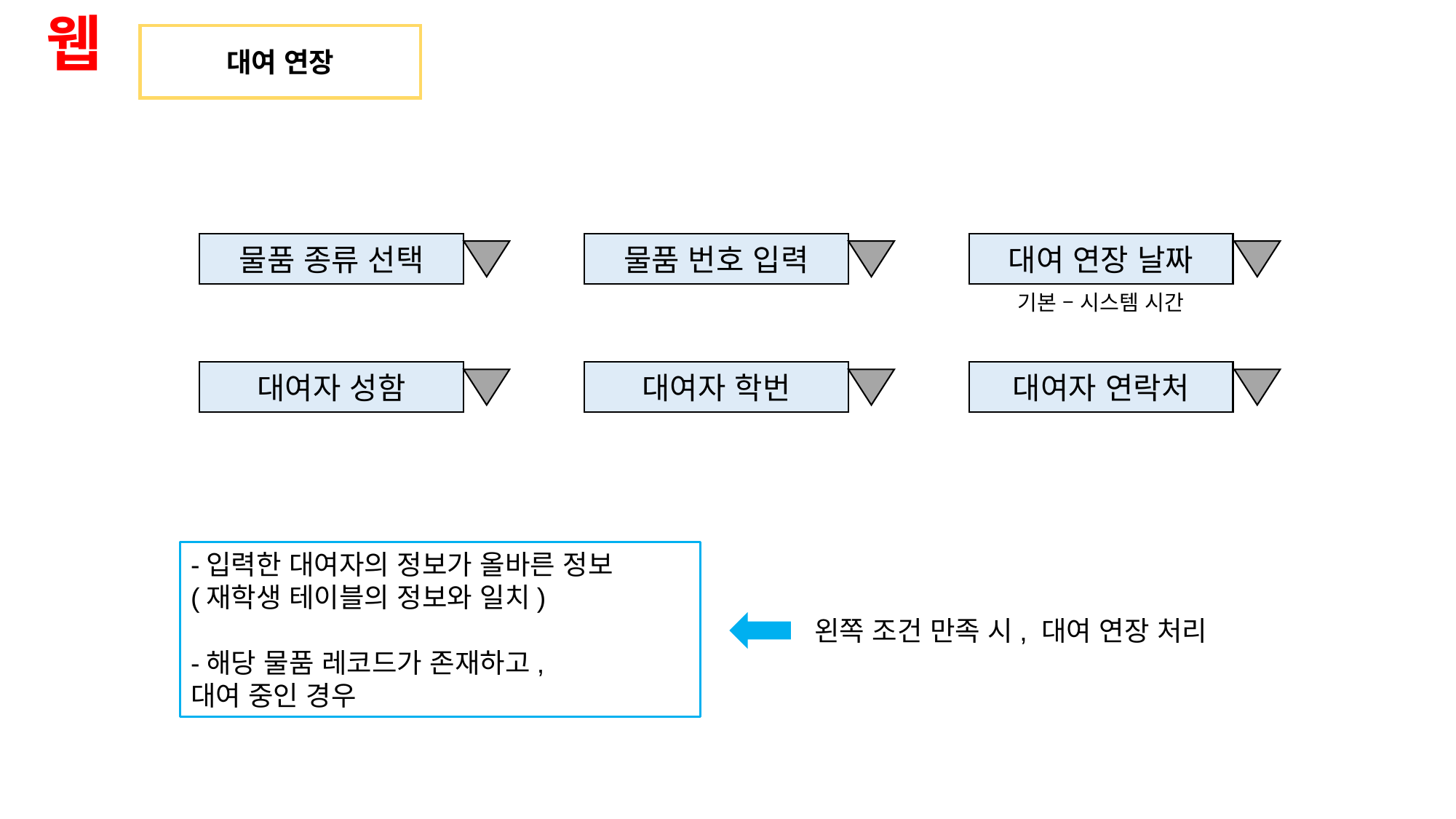

웹
대여 연장
물품 종류 선택
물품 번호 입력
대여 연장 날짜

기본 – 시스템 시간
대여자 성함
대여자 학번
대여자 연락처

-입력한 대여자의 정보가 올바른 정보
(재학생 테이블의 정보와 일치)

-해당 물품 레코드가 존재하고,
대여 중인 경우
왼쪽 조건 만족 시, 대여 연장 처리